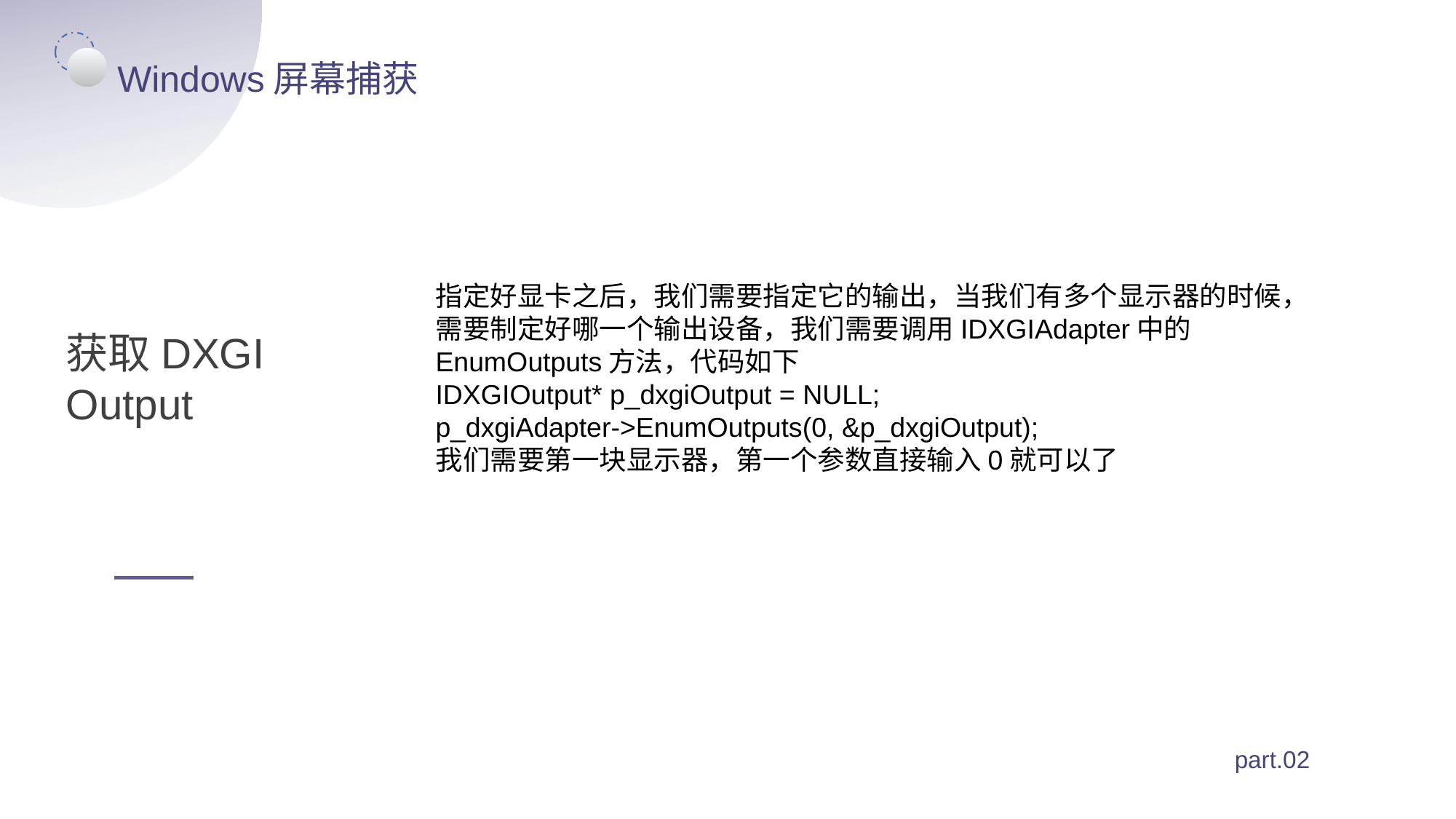

Windows屏幕捕获

指定好显卡之后，我们需要指定它的输出，当我们有多个显示器的时候，需要制定好哪一个输出设备，我们需要调用IDXGIAdapter中的EnumOutputs方法，代码如下
IDXGIOutput* p_dxgiOutput = NULL;
p_dxgiAdapter->EnumOutputs(0, &p_dxgiOutput);
我们需要第一块显示器，第一个参数直接输入0就可以了
获取DXGI
Output
part.02